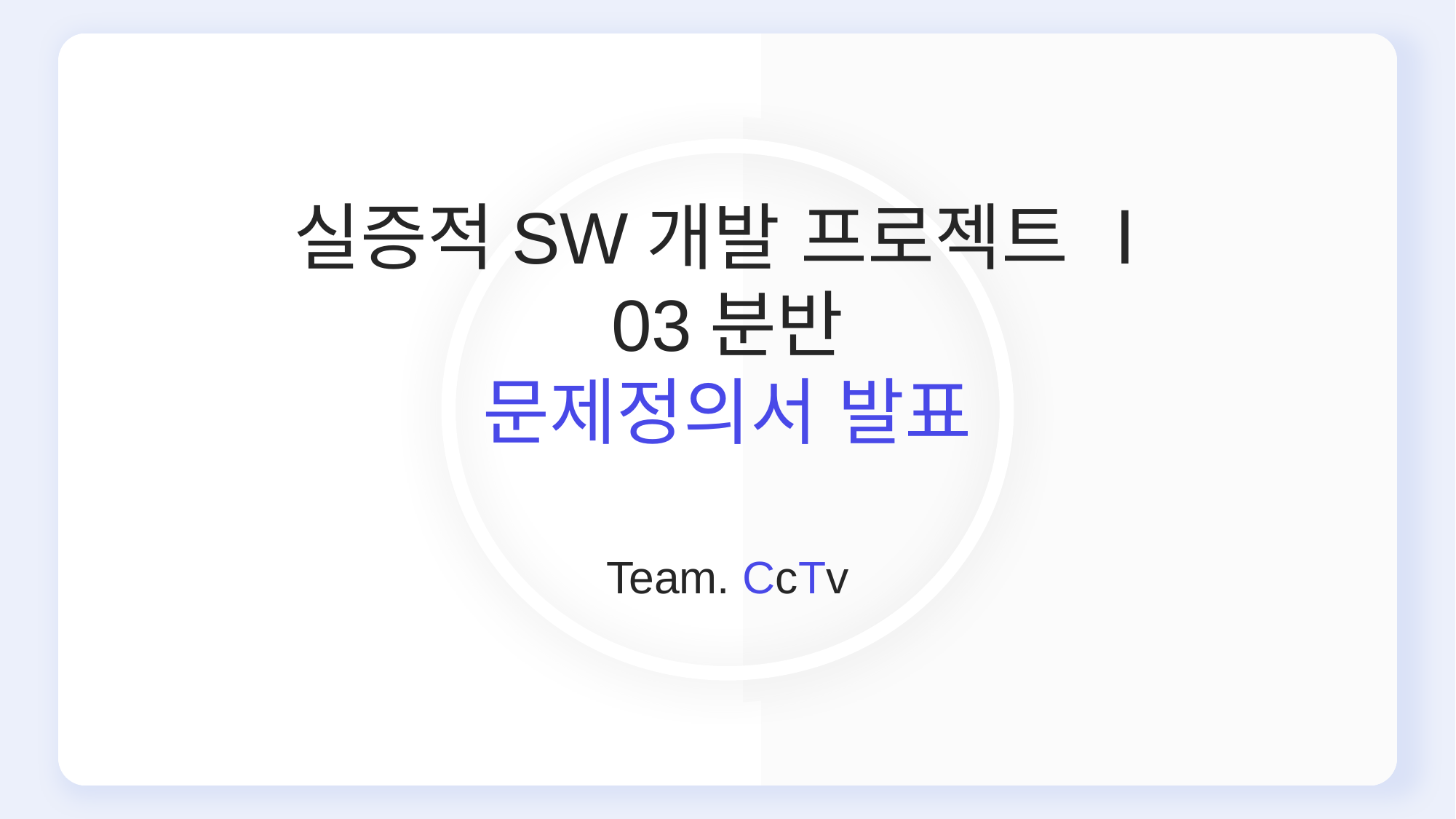

실증적SW개발 프로젝트 Ⅰ
03분반
문제정의서 발표
Team. CcTv